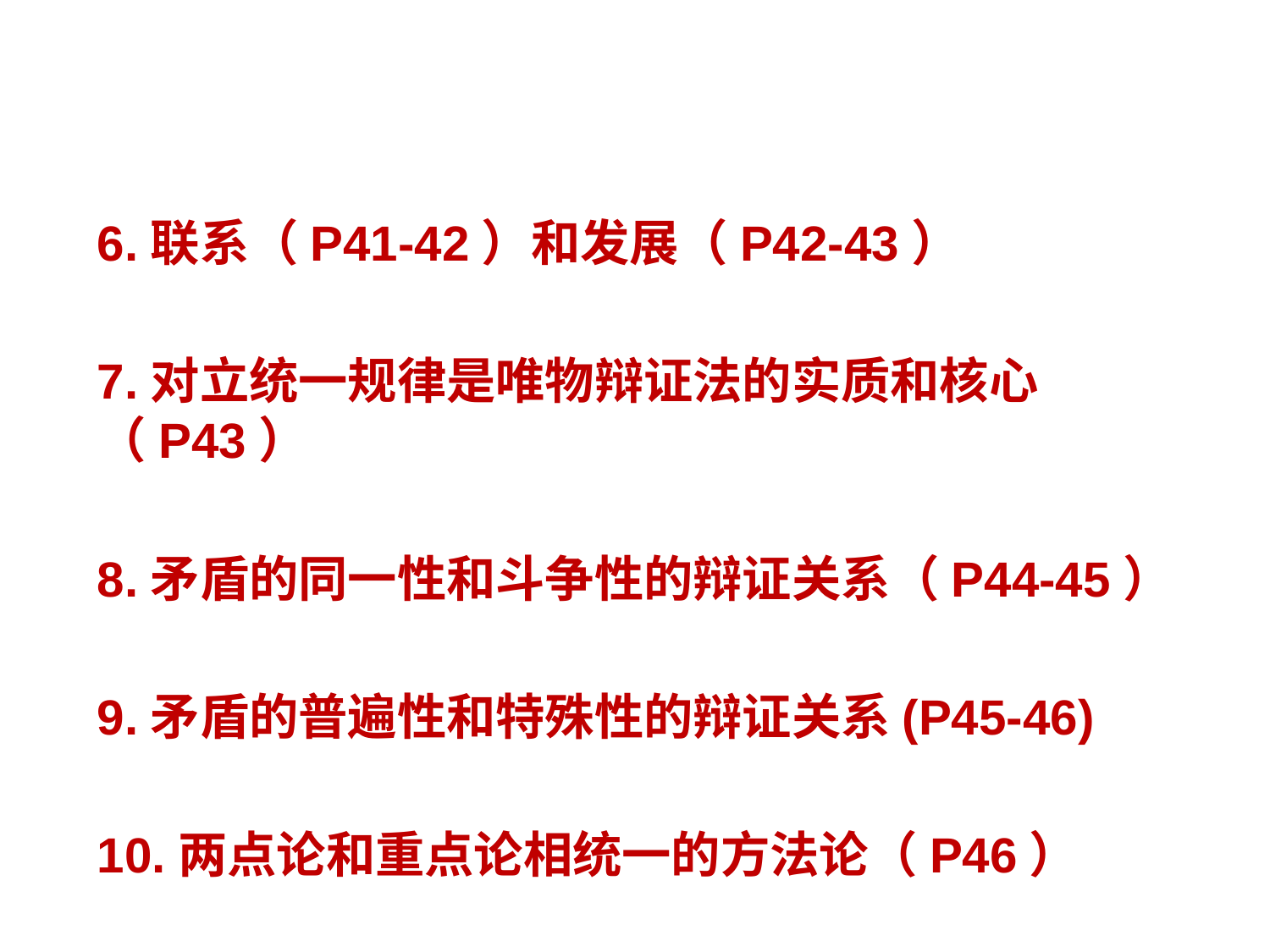

6.联系（P41-42）和发展（P42-43）

7.对立统一规律是唯物辩证法的实质和核心（P43）

8.矛盾的同一性和斗争性的辩证关系（P44-45）

9.矛盾的普遍性和特殊性的辩证关系(P45-46)

10.两点论和重点论相统一的方法论（P46）